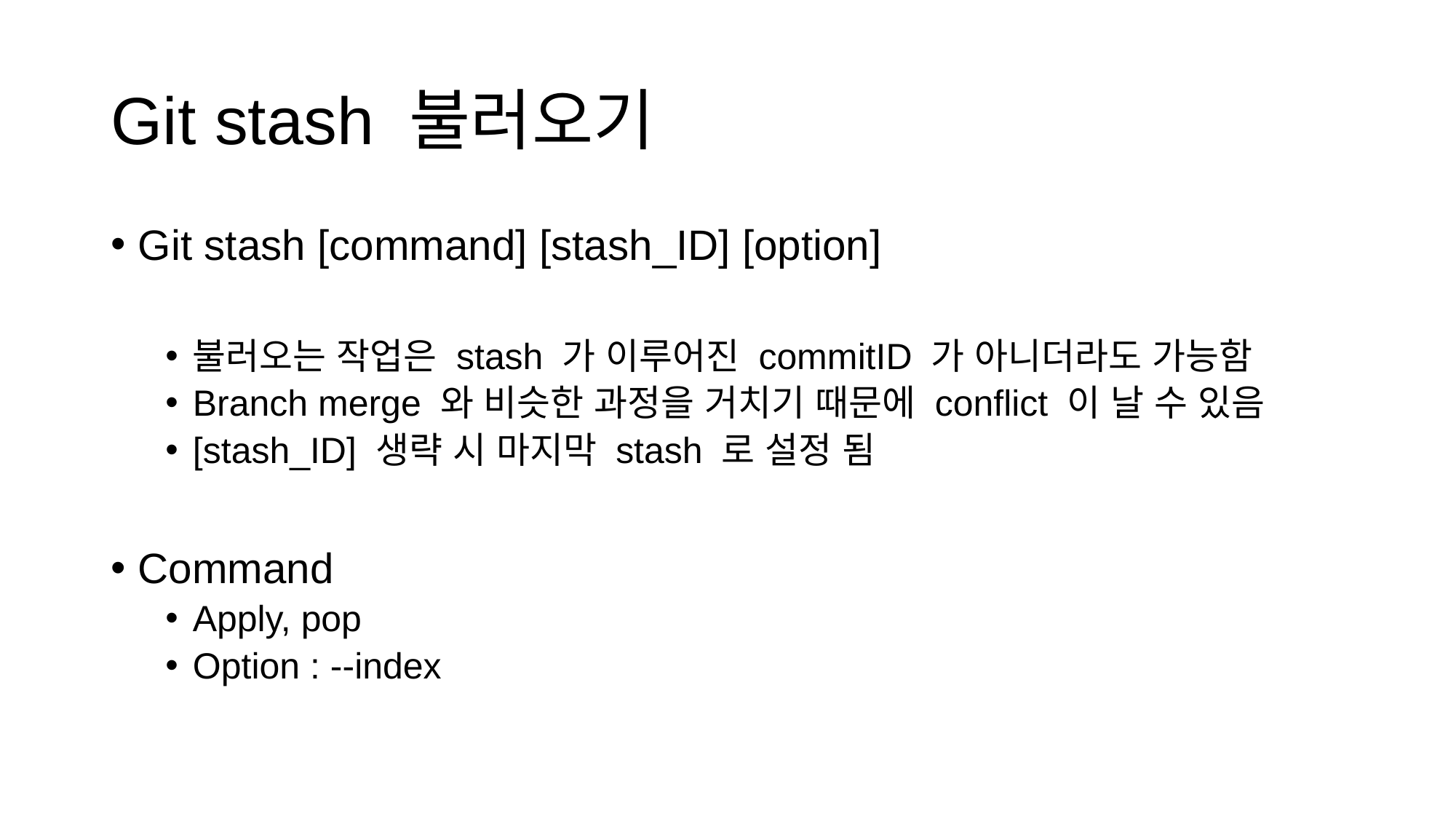

# Git stash 불러오기
Git stash [command] [stash_ID] [option]

불러오는 작업은 stash 가 이루어진 commitID 가 아니더라도 가능함
Branch merge 와 비슷한 과정을 거치기 때문에 conflict 이 날 수 있음
[stash_ID] 생략 시 마지막 stash 로 설정 됨

Command
Apply, pop
Option : --index